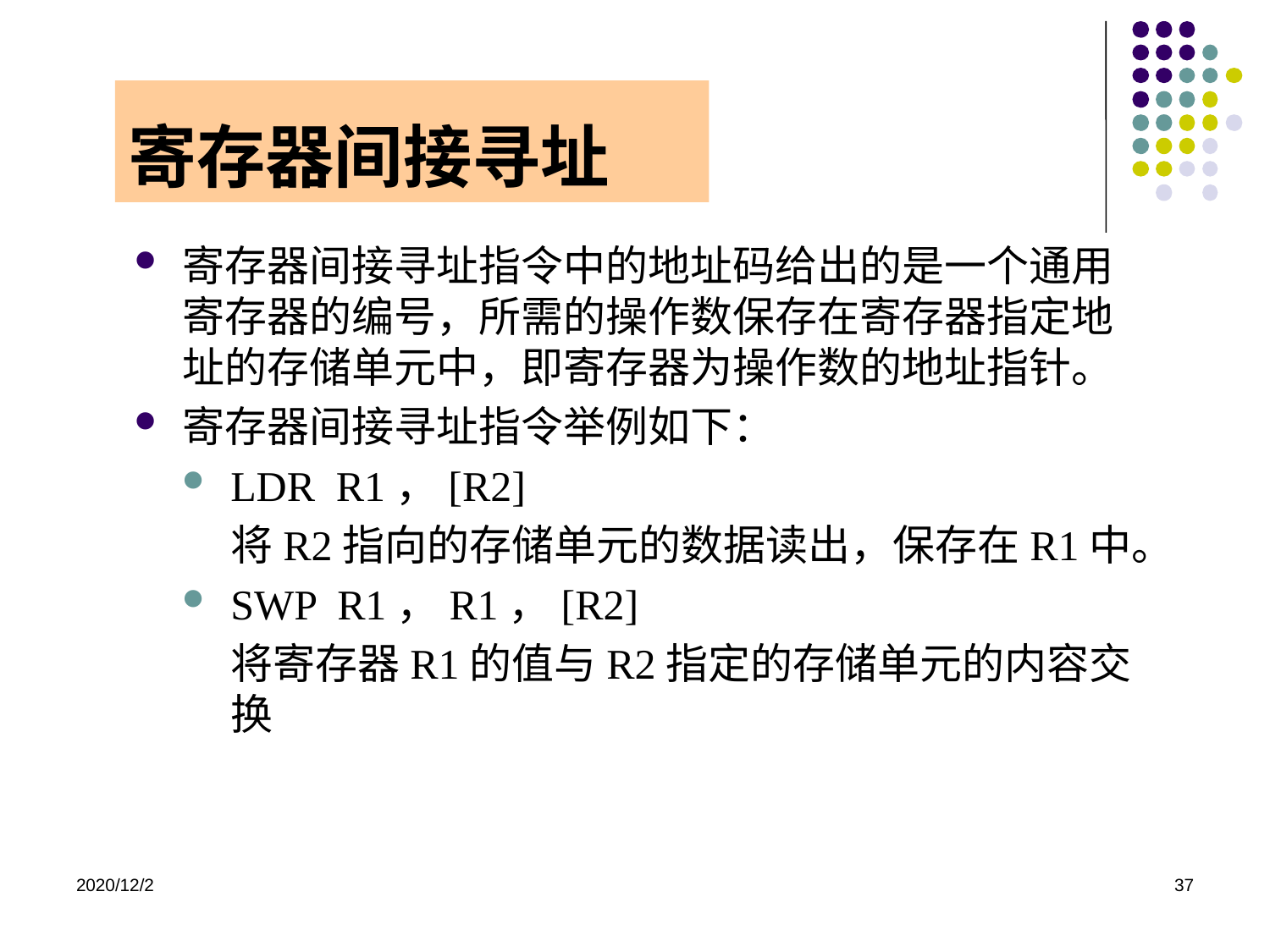

# 寄存器间接寻址
寄存器间接寻址指令中的地址码给出的是一个通用寄存器的编号，所需的操作数保存在寄存器指定地址的存储单元中，即寄存器为操作数的地址指针。
寄存器间接寻址指令举例如下：
LDR  R1，[R2]
	将R2指向的存储单元的数据读出，保存在R1中。
SWP  R1，R1，[R2]
	将寄存器R1的值与R2指定的存储单元的内容交换
2020/12/2
37